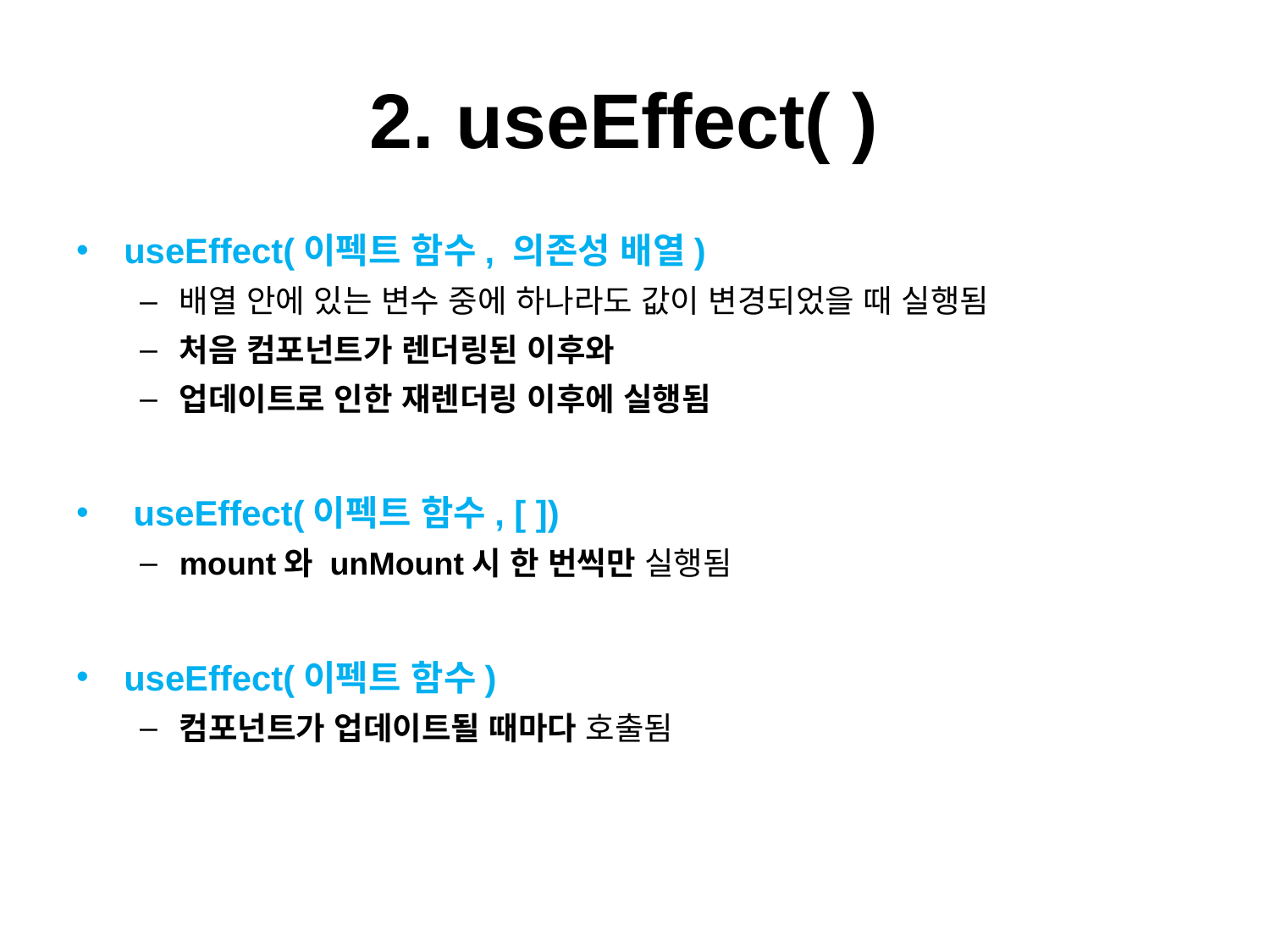

# 2. useEffect( )
useEffect(이펙트 함수, 의존성 배열)
배열 안에 있는 변수 중에 하나라도 값이 변경되었을 때 실행됨
처음 컴포넌트가 렌더링된 이후와
업데이트로 인한 재렌더링 이후에 실행됨

 useEffect(이펙트 함수, [ ])
mount와 unMount시 한 번씩만 실행됨

useEffect(이펙트 함수)
컴포넌트가 업데이트될 때마다 호출됨